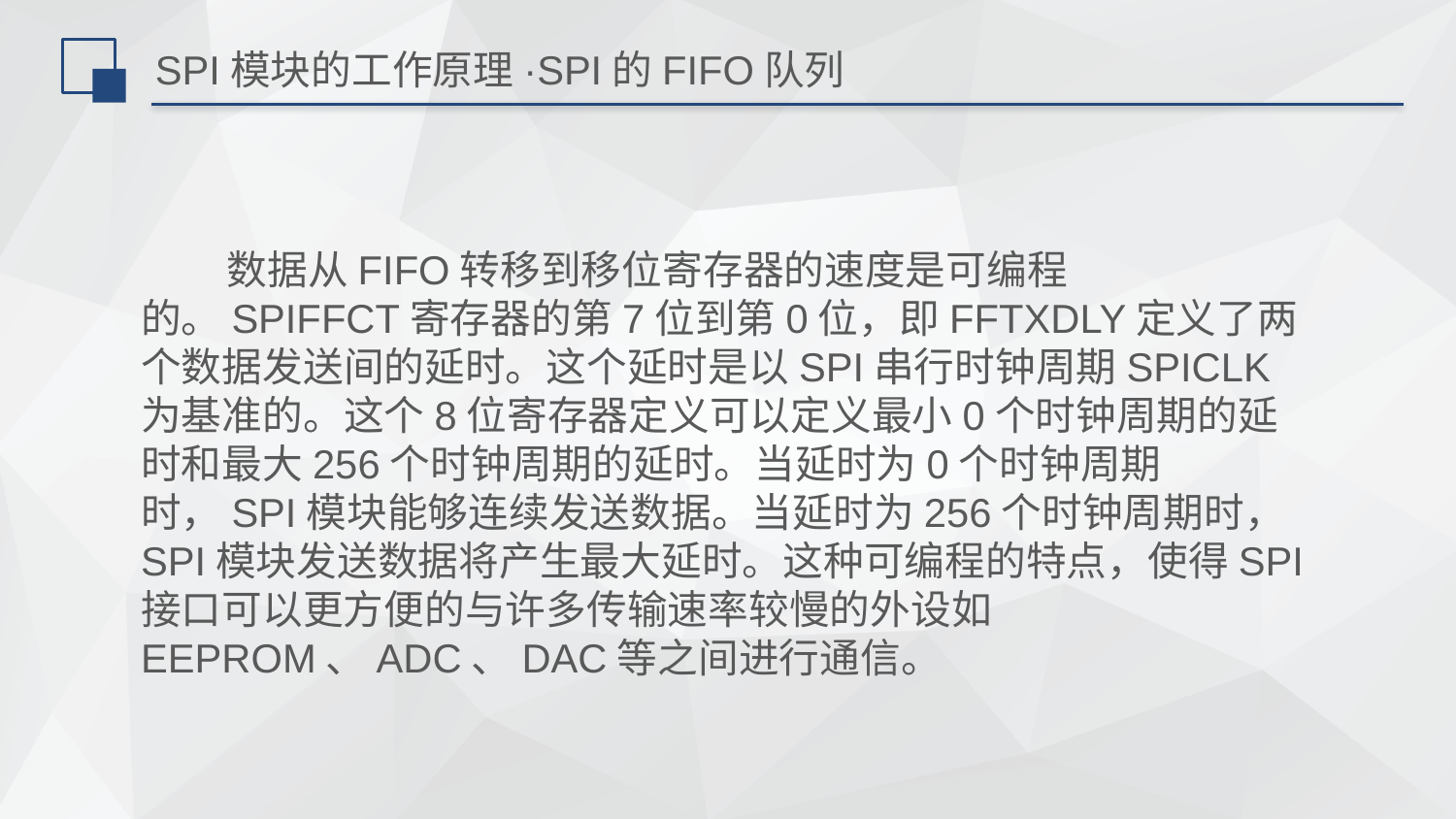

# SPI模块的工作原理·SPI的FIFO队列
数据从FIFO转移到移位寄存器的速度是可编程的。SPIFFCT寄存器的第7位到第0位，即FFTXDLY定义了两个数据发送间的延时。这个延时是以SPI串行时钟周期SPICLK为基准的。这个8位寄存器定义可以定义最小0个时钟周期的延时和最大256个时钟周期的延时。当延时为0个时钟周期时，SPI模块能够连续发送数据。当延时为256个时钟周期时，SPI模块发送数据将产生最大延时。这种可编程的特点，使得SPI接口可以更方便的与许多传输速率较慢的外设如EEPROM、ADC、DAC等之间进行通信。